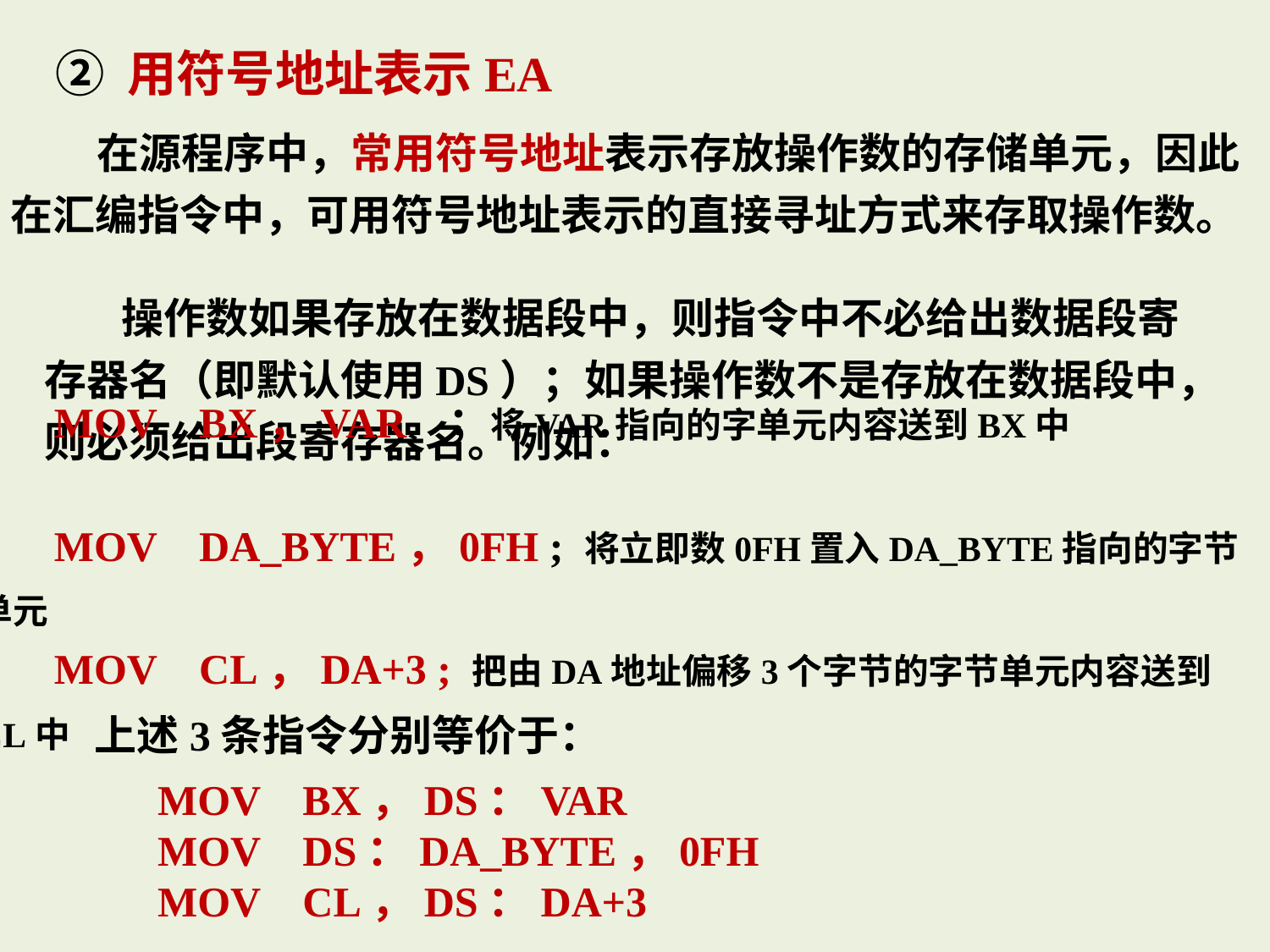

② 用符号地址表示EA
        在源程序中，常用符号地址表示存放操作数的存储单元，因此在汇编指令中，可用符号地址表示的直接寻址方式来存取操作数。
       操作数如果存放在数据段中，则指令中不必给出数据段寄存器名（即默认使用DS）；如果操作数不是存放在数据段中，则必须给出段寄存器名。例如：
MOV    BX，VAR   ；将VAR指向的字单元内容送到BX中
MOV    DA_BYTE，0FH ; 将立即数0FH置入DA_BYTE指向的字节单元
MOV    CL，DA+3 ; 把由DA地址偏移3个字节的字节单元内容送到CL中
上述3条指令分别等价于：
 MOV    BX，DS：VAR
 MOV    DS：DA_BYTE，0FH
 MOV    CL，DS：DA+3
87